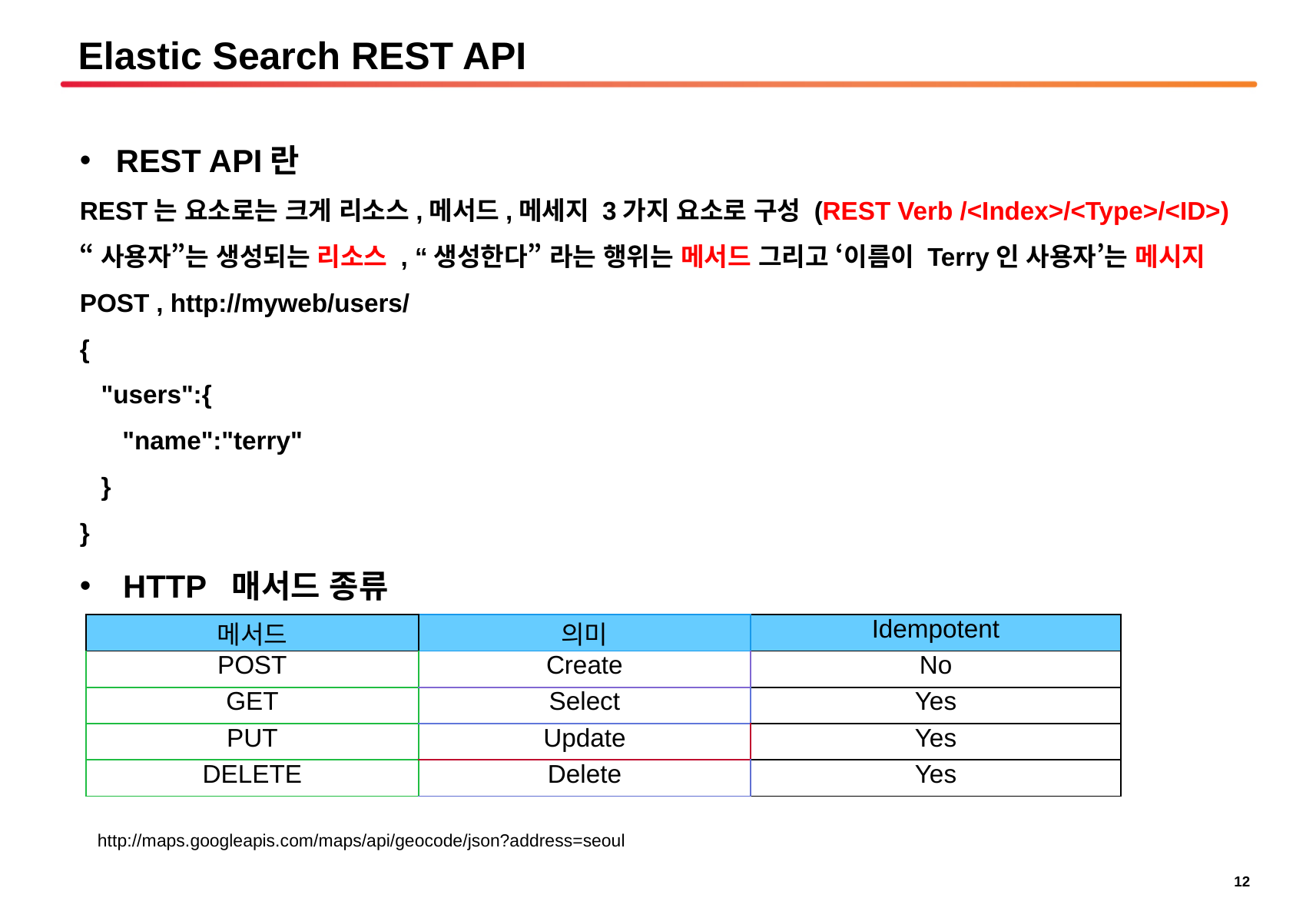

# Elastic Search REST API

 REST API란
REST는 요소로는 크게 리소스,메서드,메세지 3가지 요소로 구성 (REST Verb /<Index>/<Type>/<ID>)
“사용자”는 생성되는 리소스 , “생성한다” 라는 행위는 메서드 그리고 ‘이름이 Terry인 사용자’는 메시지
POST , http://myweb/users/
{
   "users":{
      "name":"terry"
   }
}
HTTP  매서드 종류

| 메서드 | 의미 | Idempotent |
| --- | --- | --- |
| POST | Create | No |
| GET | Select | Yes |
| PUT | Update | Yes |
| DELETE | Delete | Yes |
http://maps.googleapis.com/maps/api/geocode/json?address=seoul